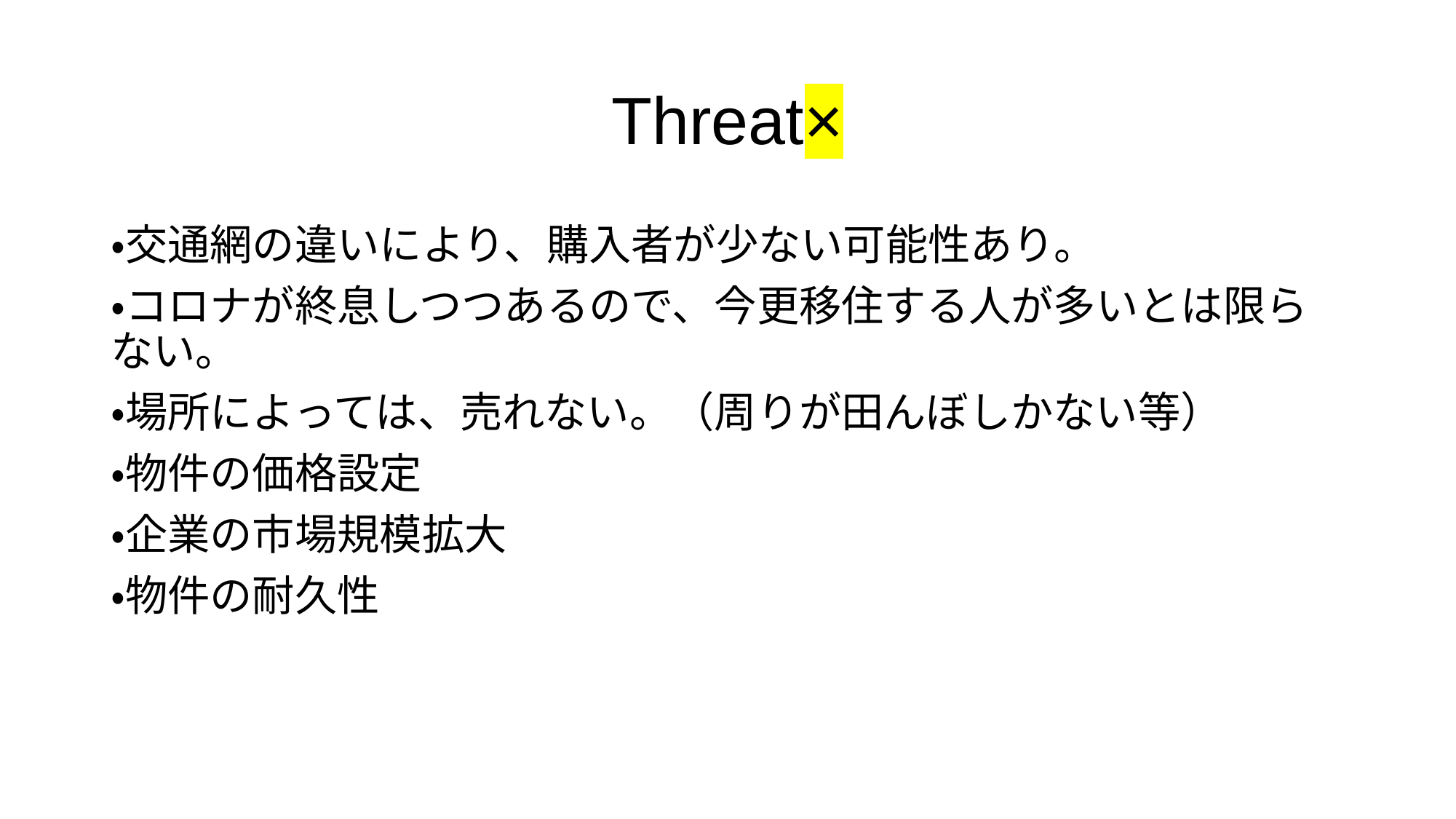

# Threat×
・交通網の違いにより、購入者が少ない可能性あり。
・コロナが終息しつつあるので、今更移住する人が多いとは限らない。
・場所によっては、売れない。（周りが田んぼしかない等）
・物件の価格設定
・企業の市場規模拡大
・物件の耐久性